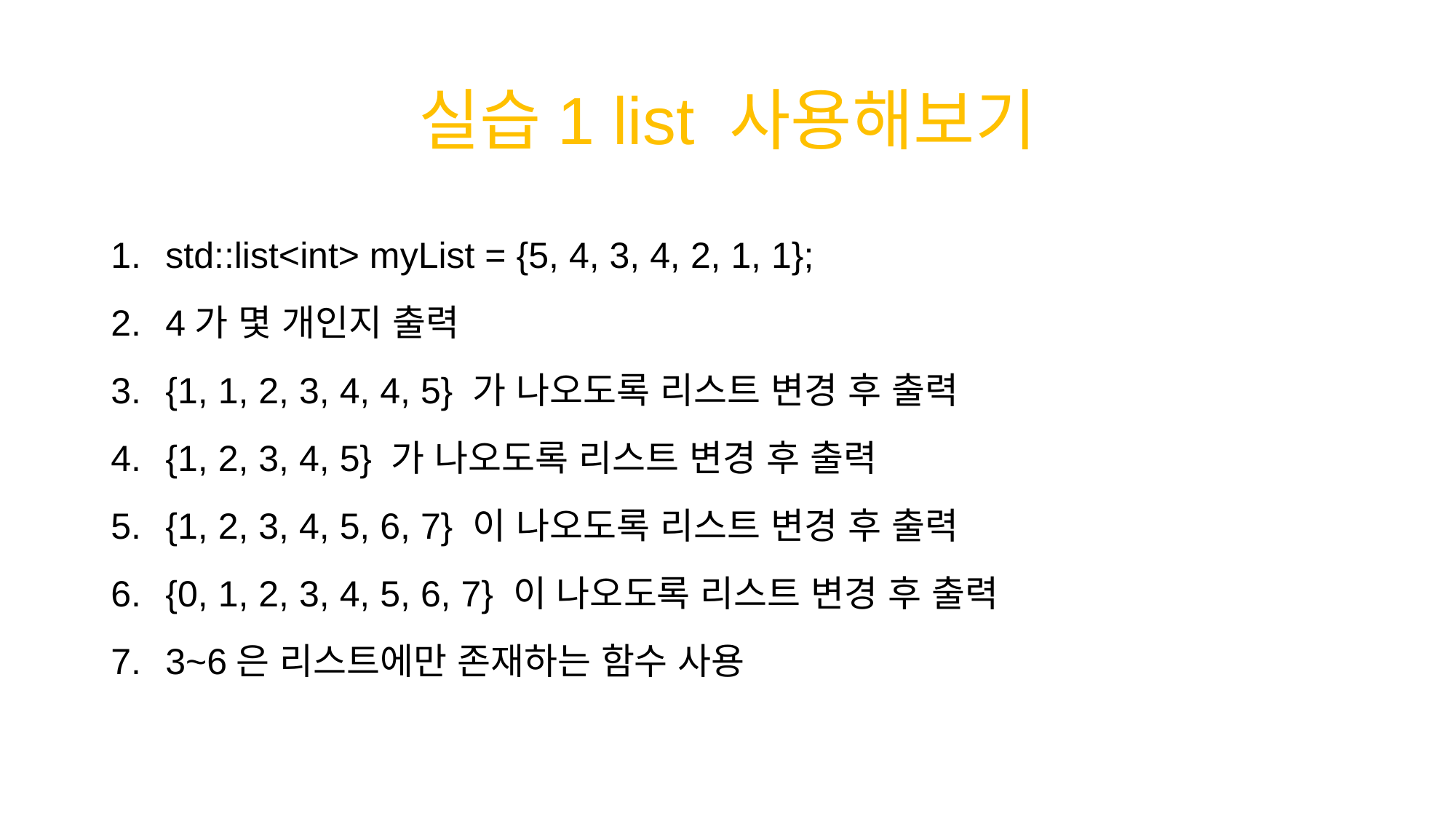

# 실습1 list 사용해보기
std::list<int> myList = {5, 4, 3, 4, 2, 1, 1};
4가 몇 개인지 출력
{1, 1, 2, 3, 4, 4, 5} 가 나오도록 리스트 변경 후 출력
{1, 2, 3, 4, 5} 가 나오도록 리스트 변경 후 출력
{1, 2, 3, 4, 5, 6, 7} 이 나오도록 리스트 변경 후 출력
{0, 1, 2, 3, 4, 5, 6, 7} 이 나오도록 리스트 변경 후 출력
3~6은 리스트에만 존재하는 함수 사용